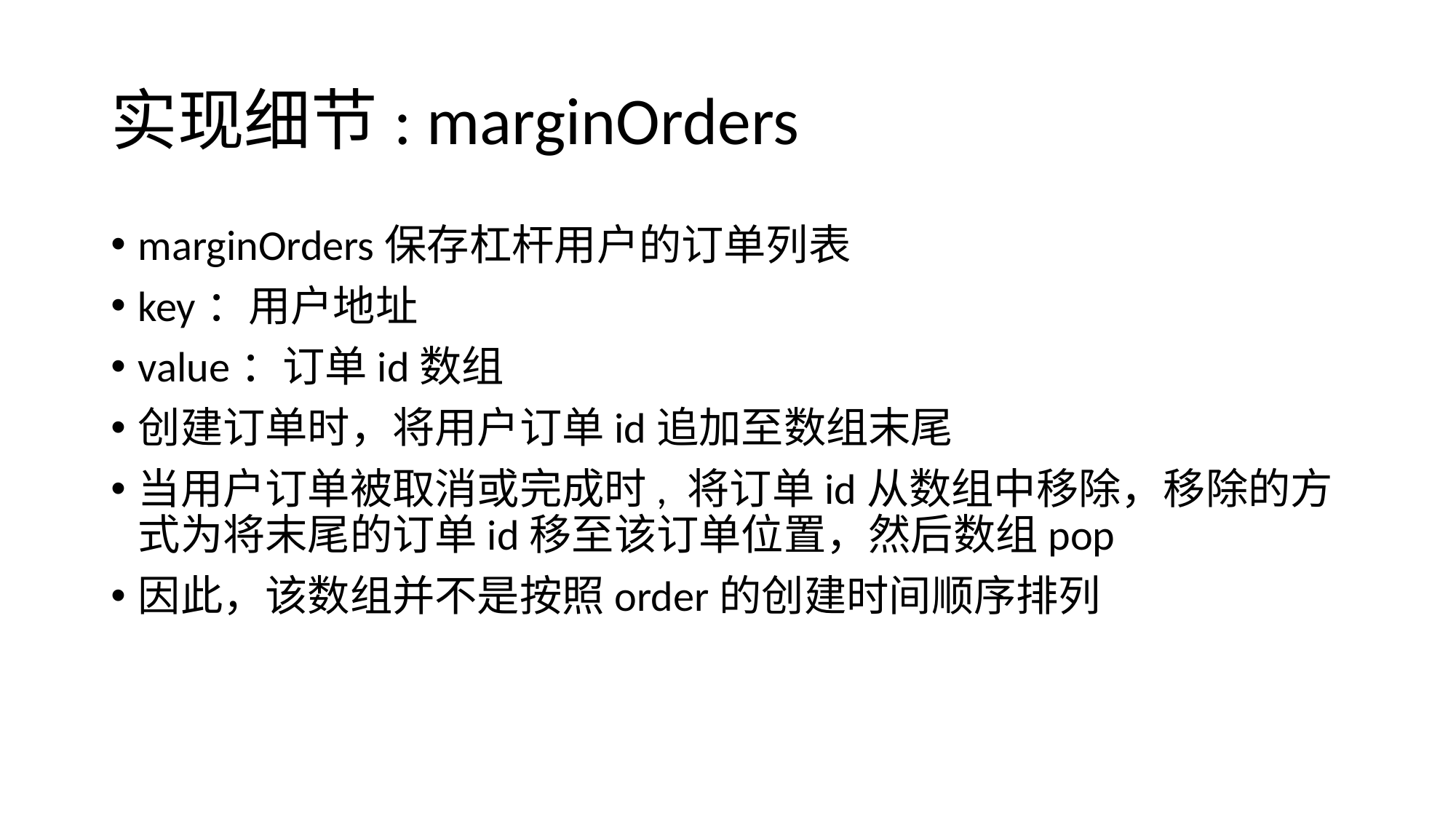

# 实现细节: marginOrders
marginOrders保存杠杆用户的订单列表
key：用户地址
value：订单id数组
创建订单时，将用户订单id追加至数组末尾
当用户订单被取消或完成时, 将订单id从数组中移除，移除的方式为将末尾的订单id移至该订单位置，然后数组pop
因此，该数组并不是按照order的创建时间顺序排列